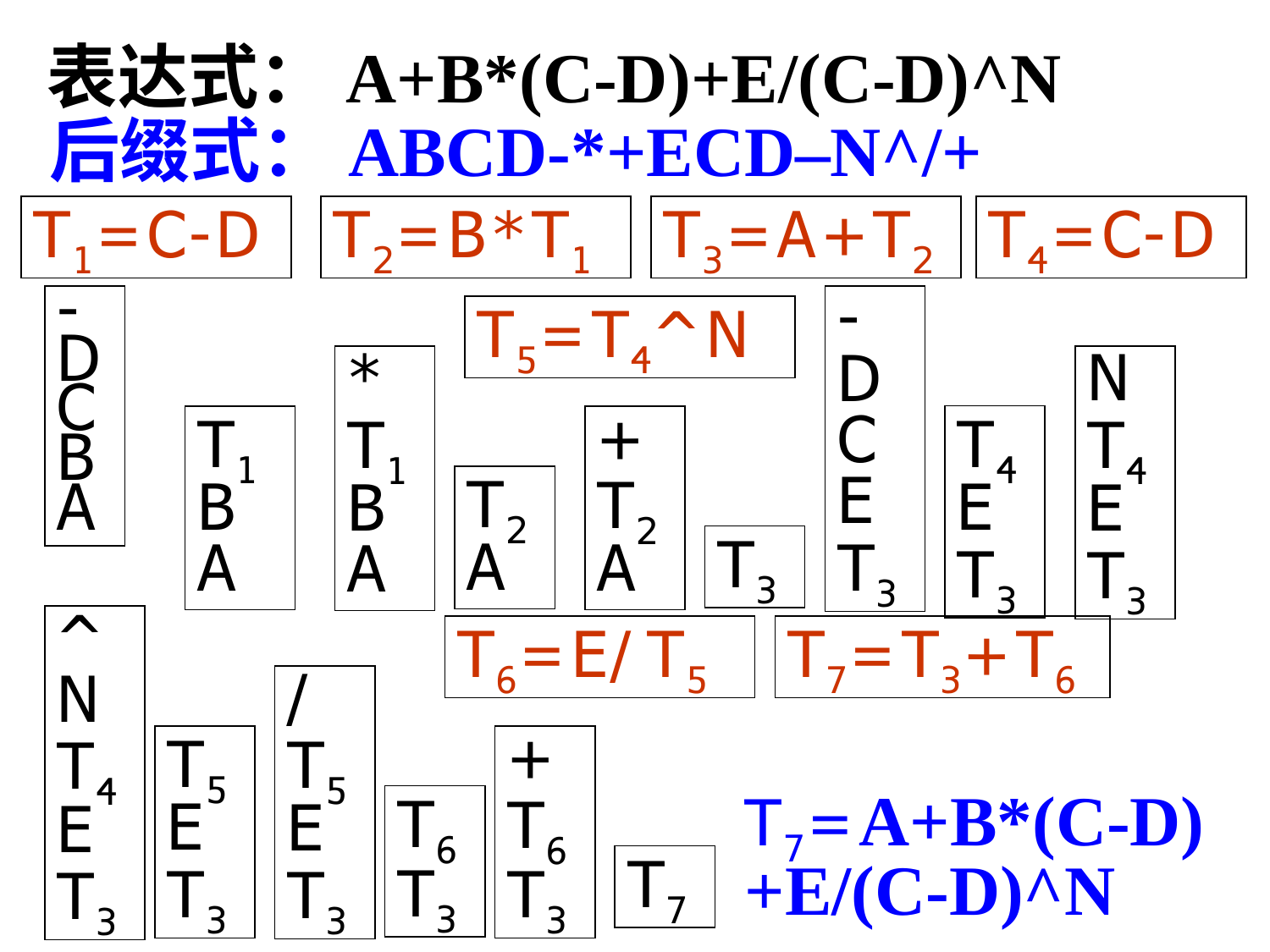

表达式：A+B*(C-D)+E/(C-D)^N
后缀式：ABCD-*+ECD–N^/+
T1=C-D
T2=B*T1
T3=A+T2
T4=C-D
-DCB
A
-DCET3
T5=T4^N
*
T1B
A
NT4ET3
T4ET3
T1B
A
+T2
A
T2
A
T3
^NT4ET3
T6=E/T5
T7=T3+T6
/T5ET3
T5ET3
+T6T3
T6T3
T7=A+B*(C-D)+E/(C-D)^N
T7